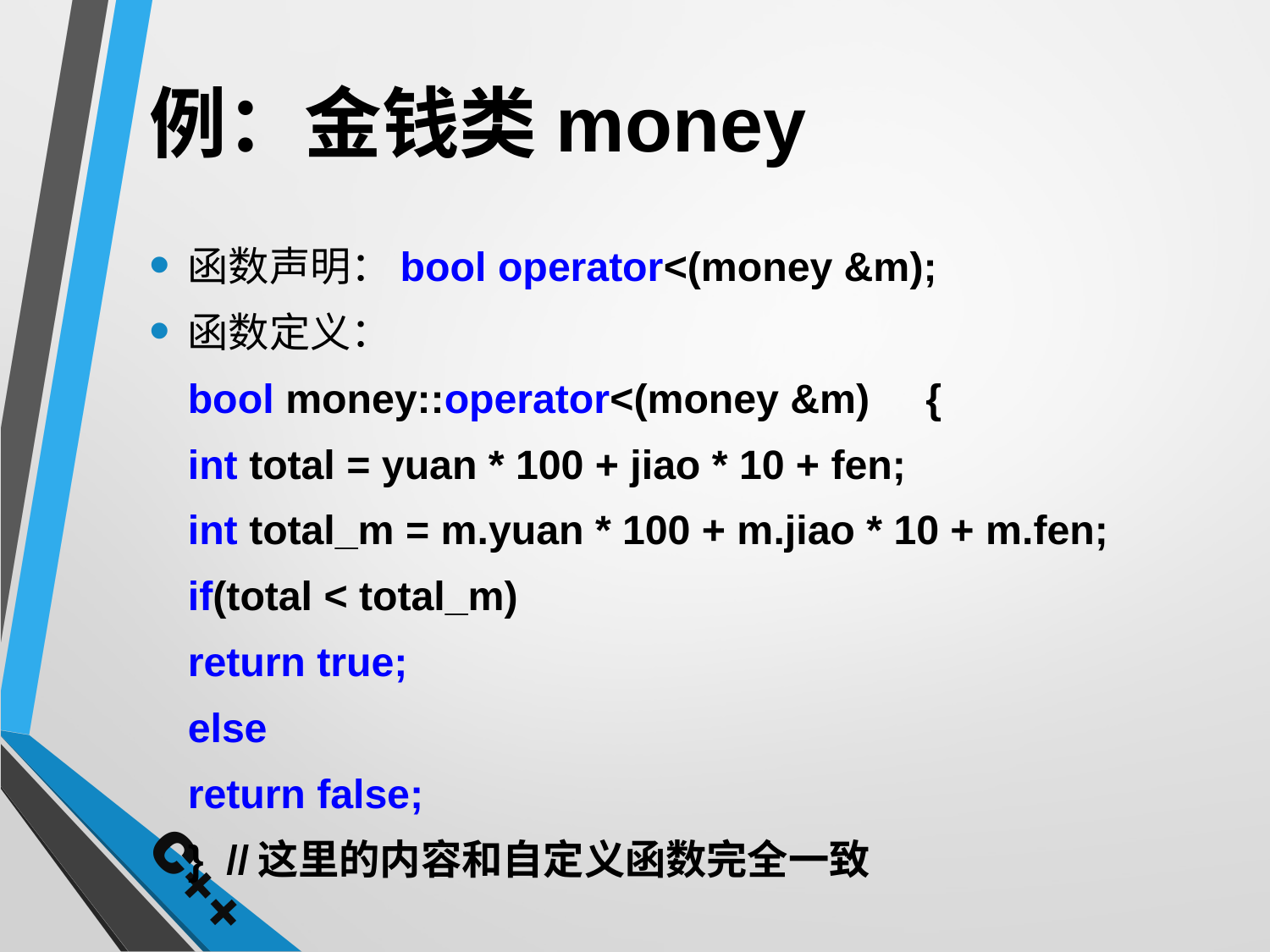

# 例：金钱类money
函数声明：bool operator<(money &m);
函数定义：
	bool money::operator<(money &m)	{
			int total = yuan * 100 + jiao * 10 + fen;
			int total_m = m.yuan * 100 + m.jiao * 10 + m.fen;
			if(total < total_m)
				return true;
			else
				return false;
	}  //这里的内容和自定义函数完全一致